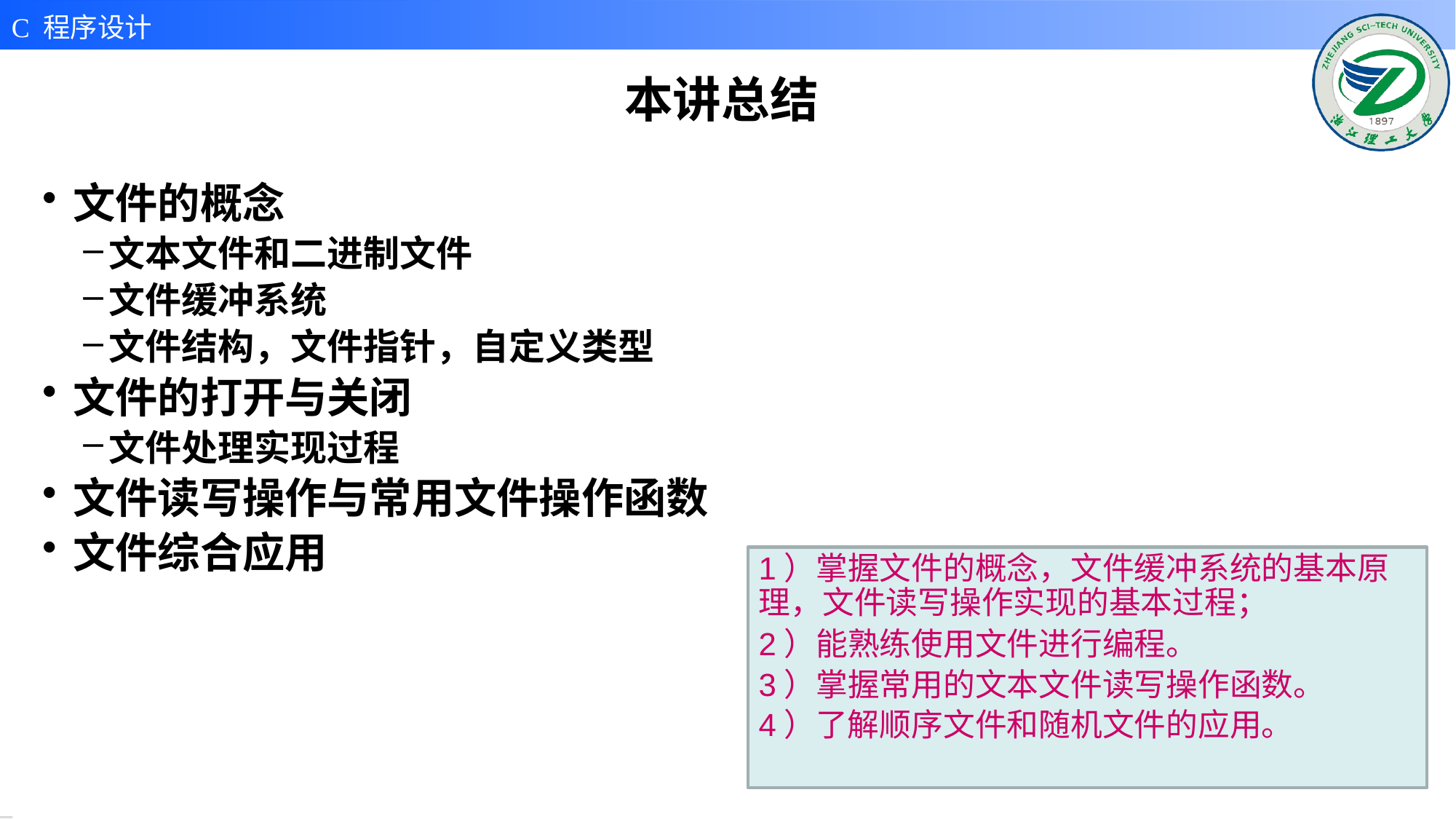

# 本讲总结
文件的概念
文本文件和二进制文件
文件缓冲系统
文件结构，文件指针，自定义类型
文件的打开与关闭
文件处理实现过程
文件读写操作与常用文件操作函数
文件综合应用
1）掌握文件的概念，文件缓冲系统的基本原理，文件读写操作实现的基本过程；
2）能熟练使用文件进行编程。
3）掌握常用的文本文件读写操作函数。
4）了解顺序文件和随机文件的应用。